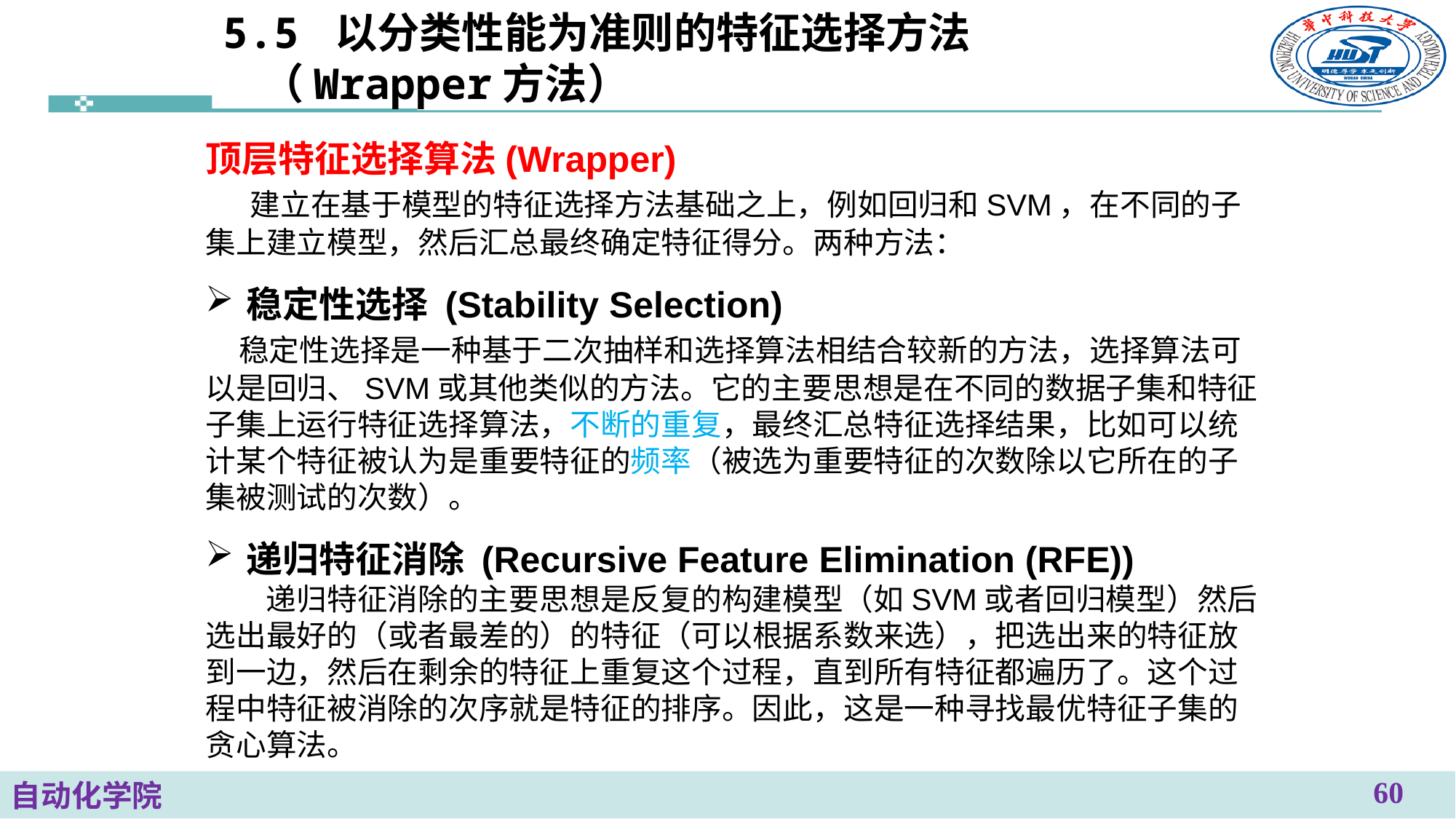

# 5.5 以分类性能为准则的特征选择方法 （Wrapper方法）
顶层特征选择算法(Wrapper)
　 建立在基于模型的特征选择方法基础之上，例如回归和SVM，在不同的子集上建立模型，然后汇总最终确定特征得分。两种方法：
稳定性选择 (Stability Selection)
   稳定性选择是一种基于二次抽样和选择算法相结合较新的方法，选择算法可以是回归、SVM或其他类似的方法。它的主要思想是在不同的数据子集和特征子集上运行特征选择算法，不断的重复，最终汇总特征选择结果，比如可以统计某个特征被认为是重要特征的频率（被选为重要特征的次数除以它所在的子集被测试的次数）。
递归特征消除 (Recursive Feature Elimination (RFE))
　　递归特征消除的主要思想是反复的构建模型（如SVM或者回归模型）然后选出最好的（或者最差的）的特征（可以根据系数来选），把选出来的特征放到一边，然后在剩余的特征上重复这个过程，直到所有特征都遍历了。这个过程中特征被消除的次序就是特征的排序。因此，这是一种寻找最优特征子集的贪心算法。

60